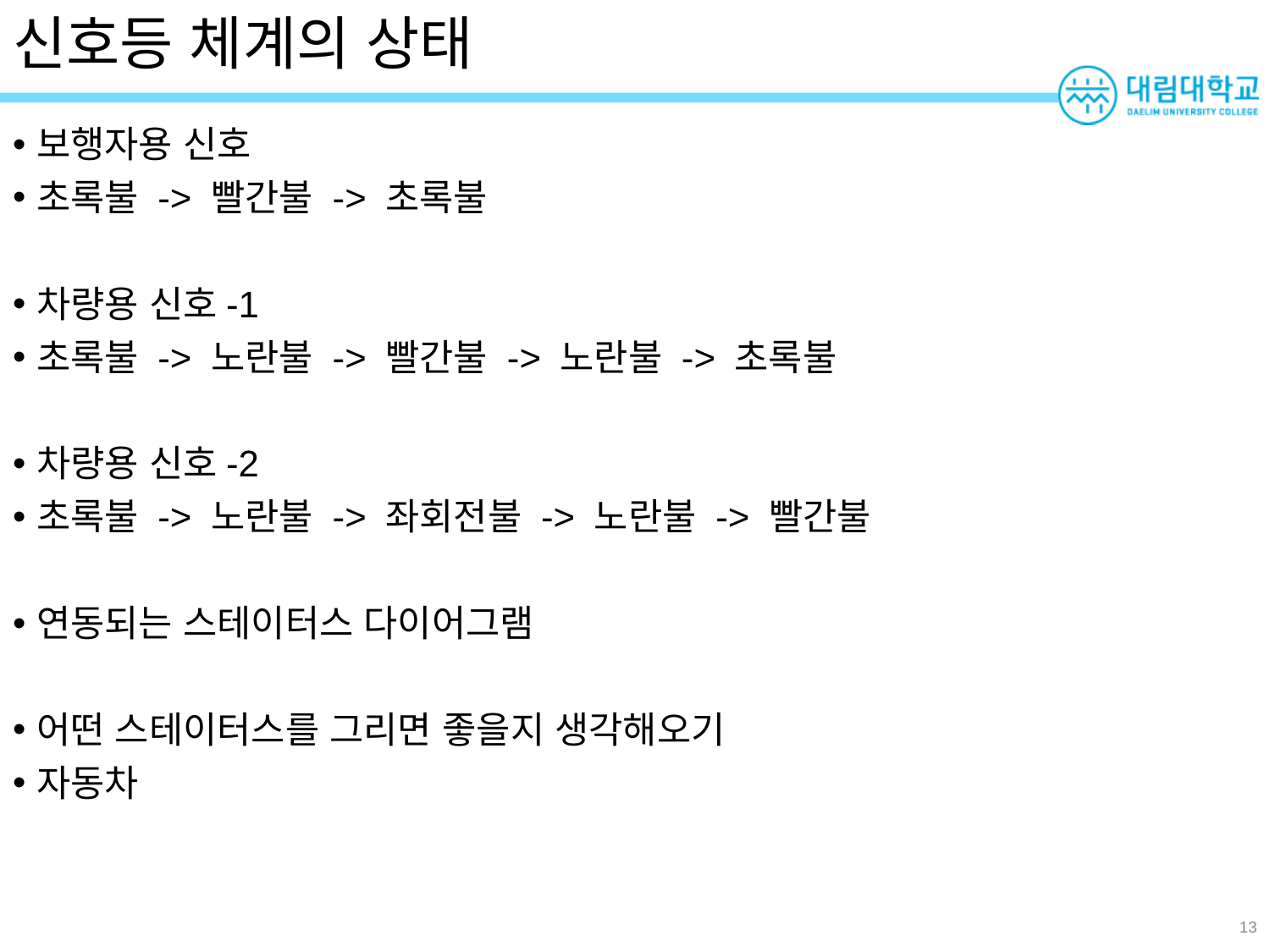

# 신호등 체계의 상태
보행자용 신호
초록불 -> 빨간불 -> 초록불

차량용 신호-1
초록불 -> 노란불 -> 빨간불 -> 노란불 -> 초록불

차량용 신호-2
초록불 -> 노란불 -> 좌회전불 -> 노란불 -> 빨간불

연동되는 스테이터스 다이어그램

어떤 스테이터스를 그리면 좋을지 생각해오기
자동차

13